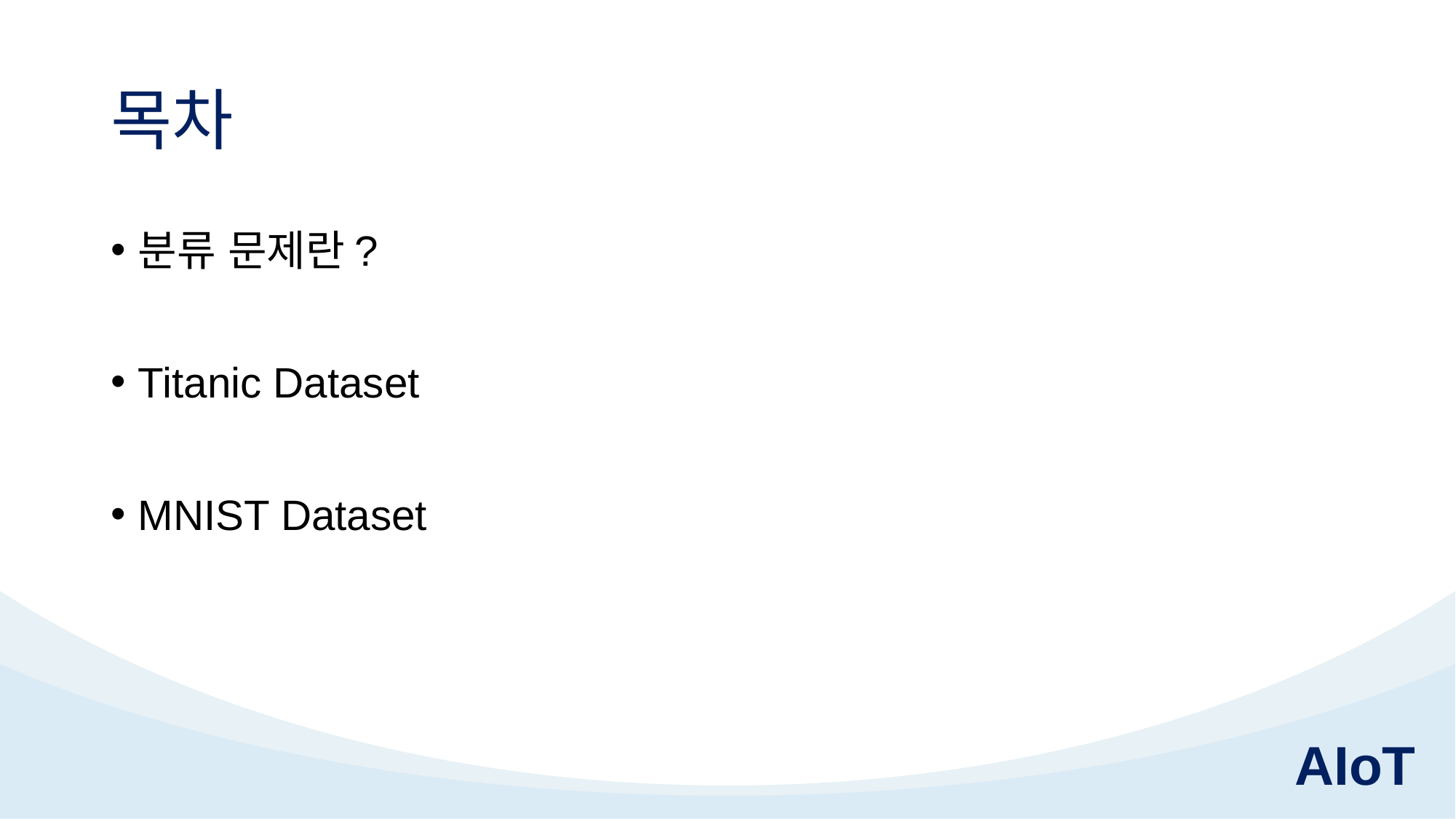

# 목차
분류 문제란?

Titanic Dataset

MNIST Dataset